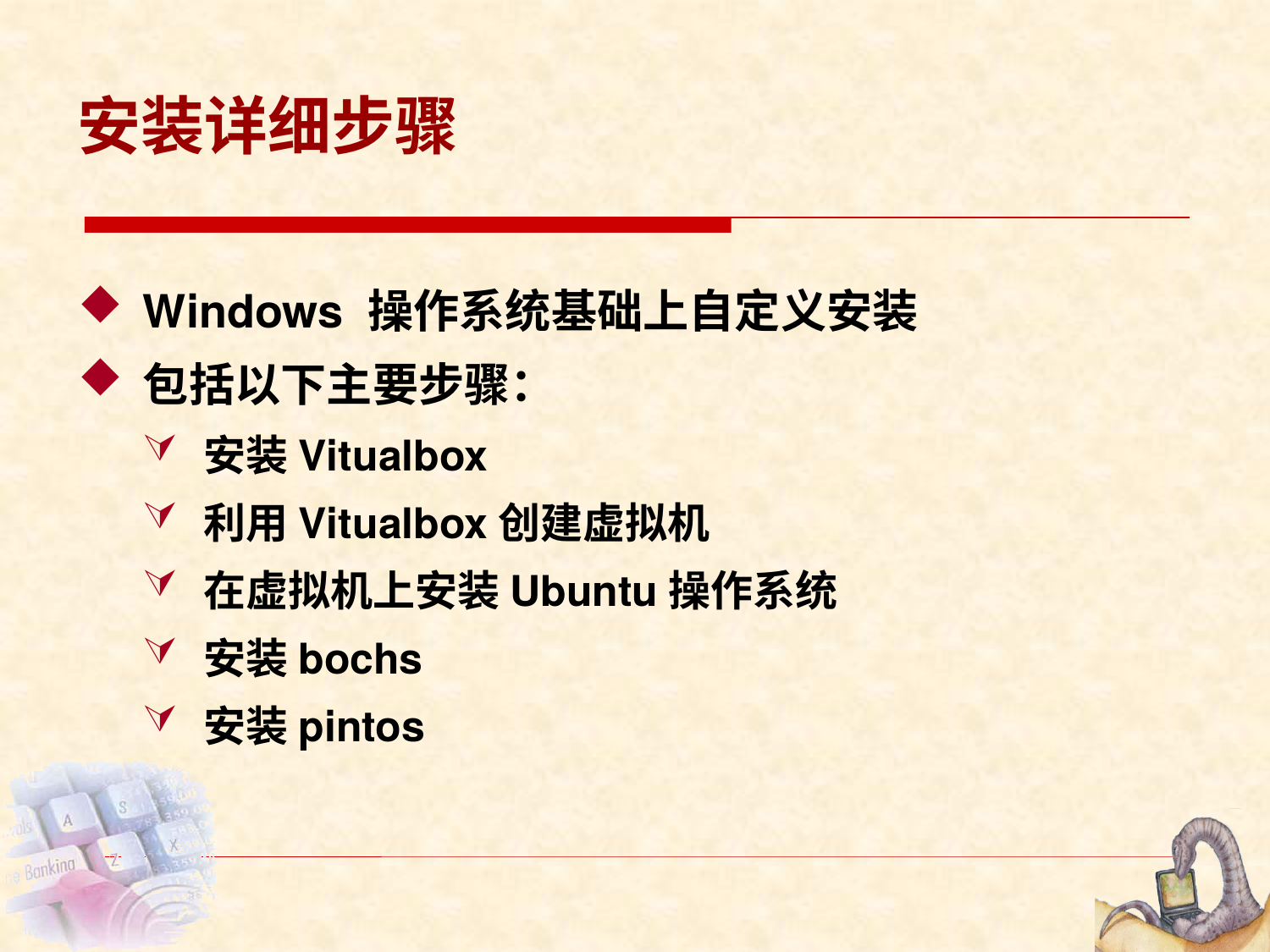

# 安装详细步骤
Windows 操作系统基础上自定义安装
包括以下主要步骤：
安装Vitualbox
利用Vitualbox创建虚拟机
在虚拟机上安装Ubuntu操作系统
安装bochs
安装pintos